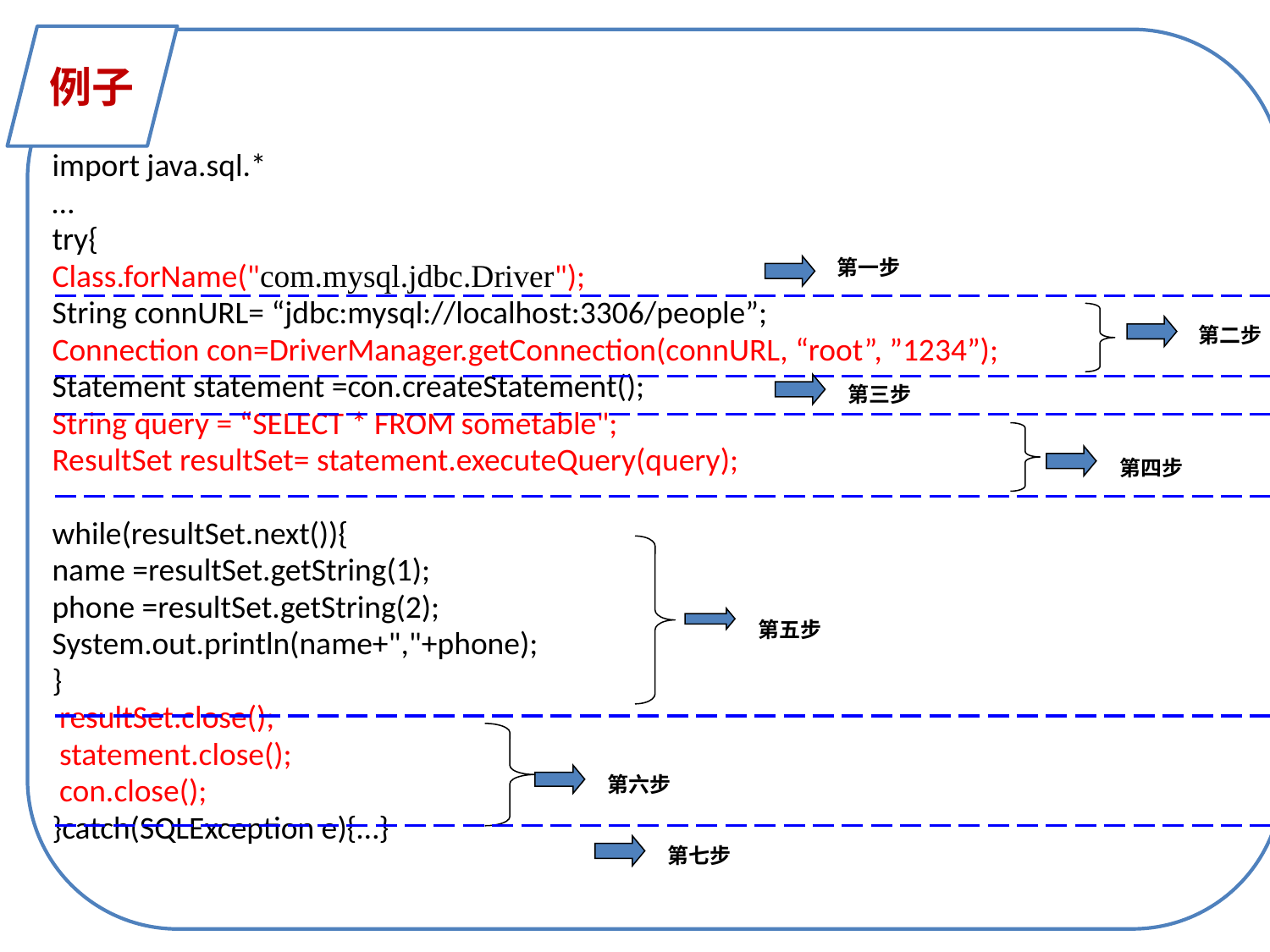

例子

import java.sql.*
…
try{
Class.forName("com.mysql.jdbc.Driver");
String connURL= “jdbc:mysql://localhost:3306/people”;
Connection con=DriverManager.getConnection(connURL, “root”, ”1234”);
Statement statement =con.createStatement();
String query = “SELECT * FROM sometable";
ResultSet resultSet= statement.executeQuery(query);

while(resultSet.next()){
name =resultSet.getString(1);
phone =resultSet.getString(2);
System.out.println(name+","+phone);
}
 resultSet.close();
 statement.close();
 con.close();
}catch(SQLException e){…}
第一步

第二步

第三步

第四步

第五步

第六步

第七步